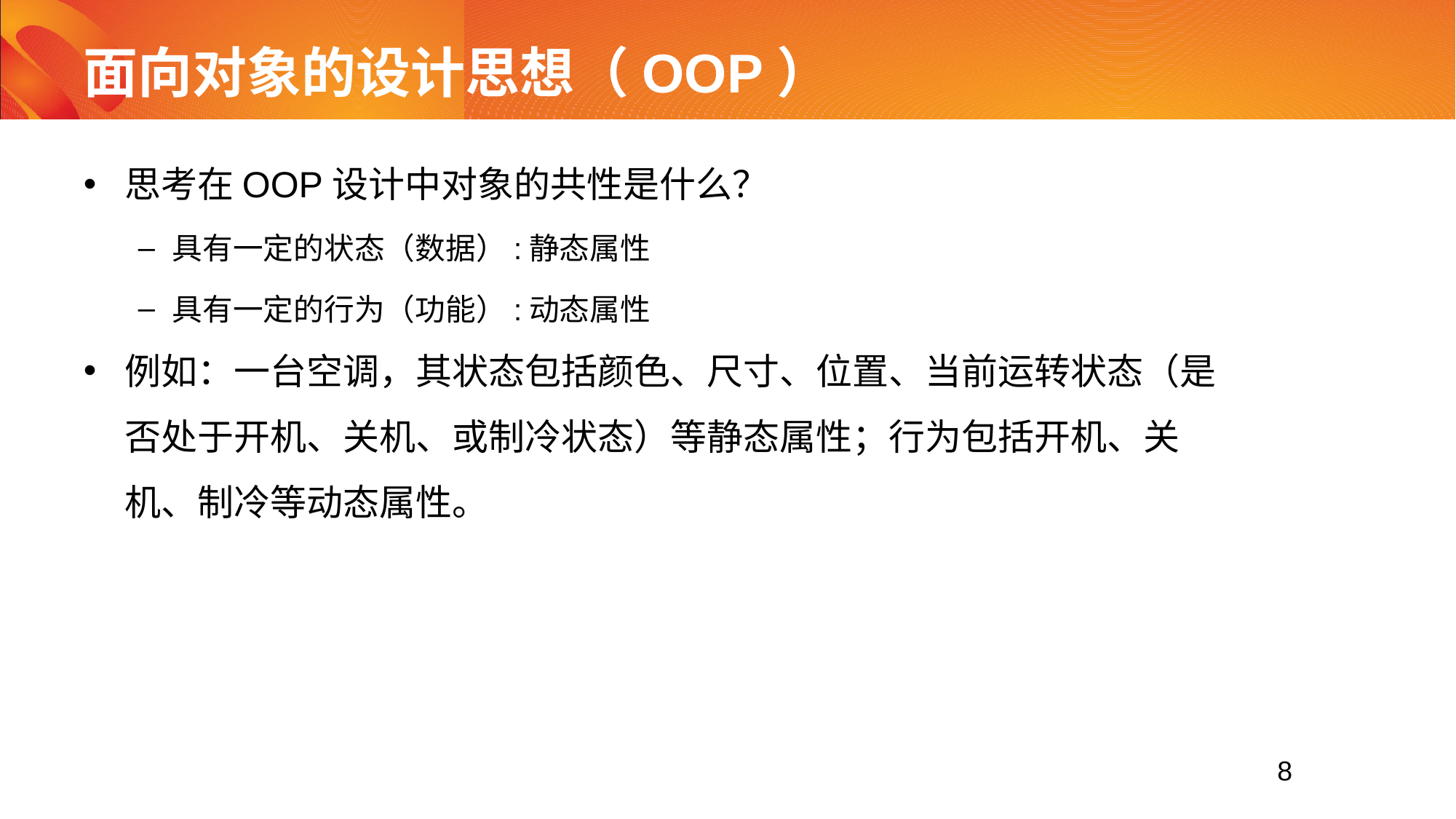

# 面向对象的设计思想（OOP）
思考在OOP设计中对象的共性是什么？
具有一定的状态（数据）:静态属性
具有一定的行为（功能）:动态属性
例如：一台空调，其状态包括颜色、尺寸、位置、当前运转状态（是否处于开机、关机、或制冷状态）等静态属性；行为包括开机、关机、制冷等动态属性。